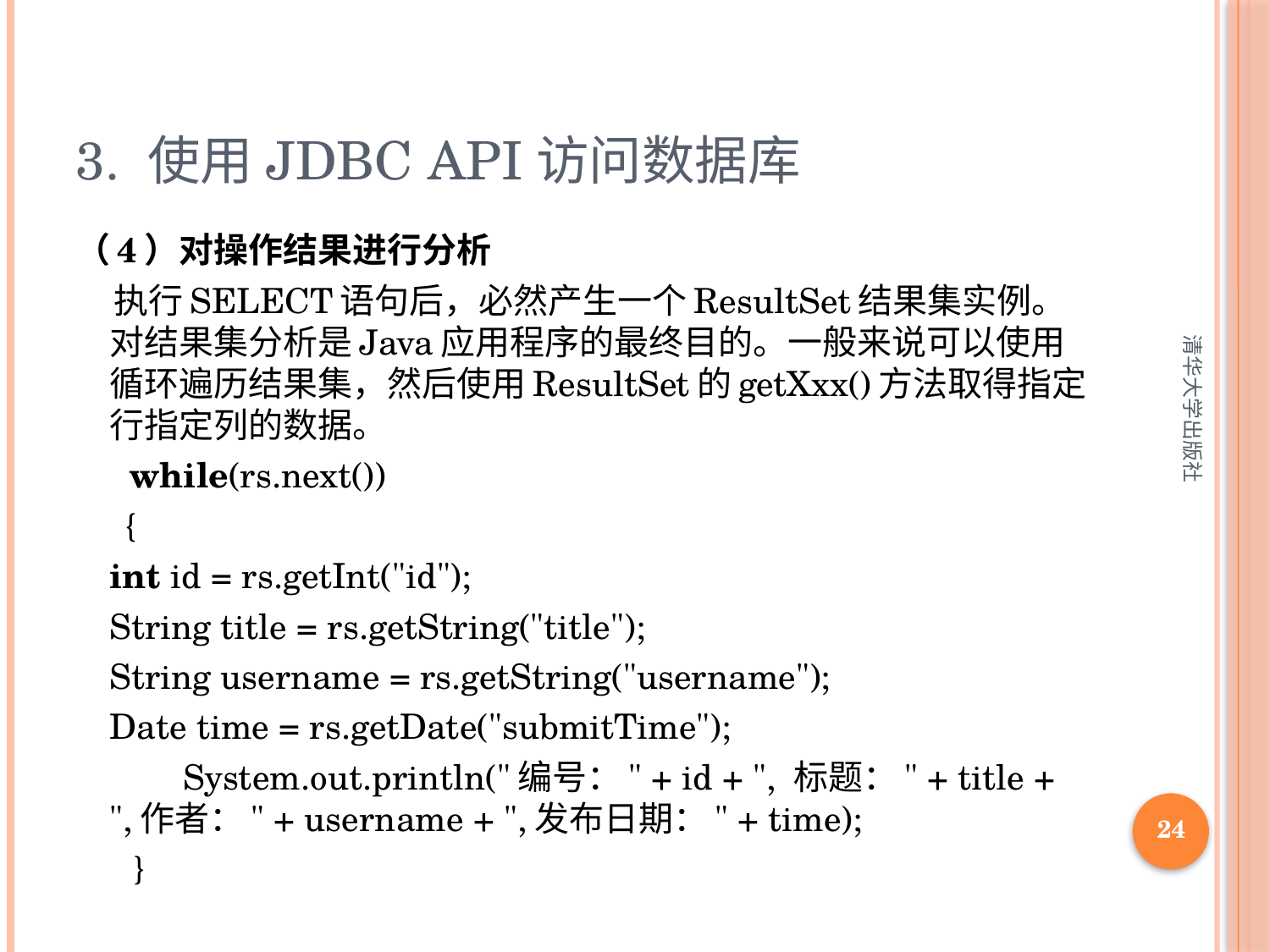

# 3. 使用JDBC API访问数据库
（4）对操作结果进行分析
    执行SELECT语句后，必然产生一个ResultSet结果集实例。对结果集分析是Java应用程序的最终目的。一般来说可以使用循环遍历结果集，然后使用ResultSet的getXxx()方法取得指定行指定列的数据。
	  while(rs.next())
     {
		int id = rs.getInt("id");
		String title = rs.getString("title");
		String username = rs.getString("username");
		Date time = rs.getDate("submitTime");
           System.out.println("编号：" + id + ", 标题：" + title + ",作者：" + username + ",发布日期：" + time);
      }

清华大学出版社
24